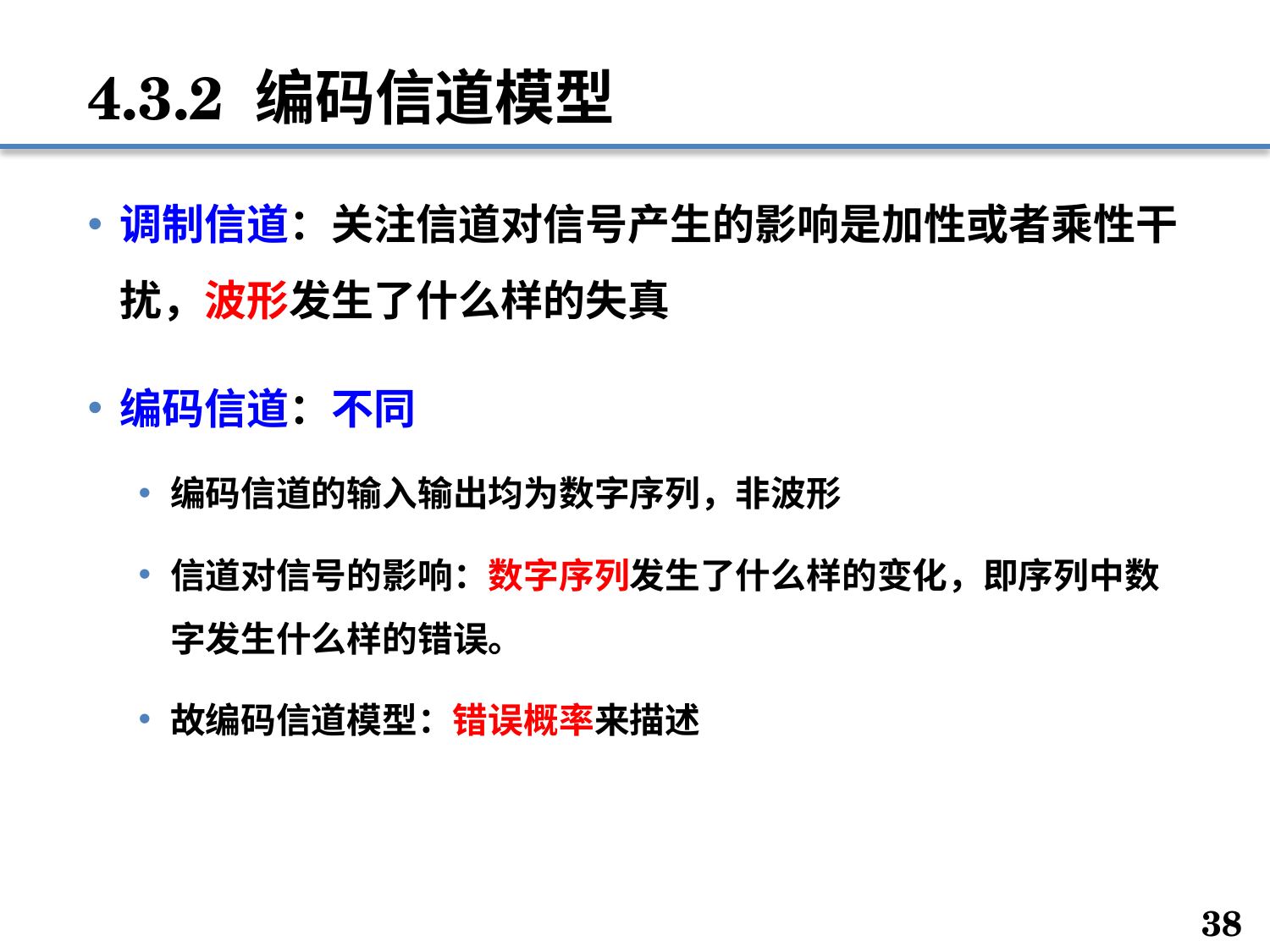

# 4.3.2 编码信道模型
调制信道：关注信道对信号产生的影响是加性或者乘性干扰，波形发生了什么样的失真
编码信道：不同
编码信道的输入输出均为数字序列，非波形
信道对信号的影响：数字序列发生了什么样的变化，即序列中数字发生什么样的错误。
故编码信道模型：错误概率来描述
38